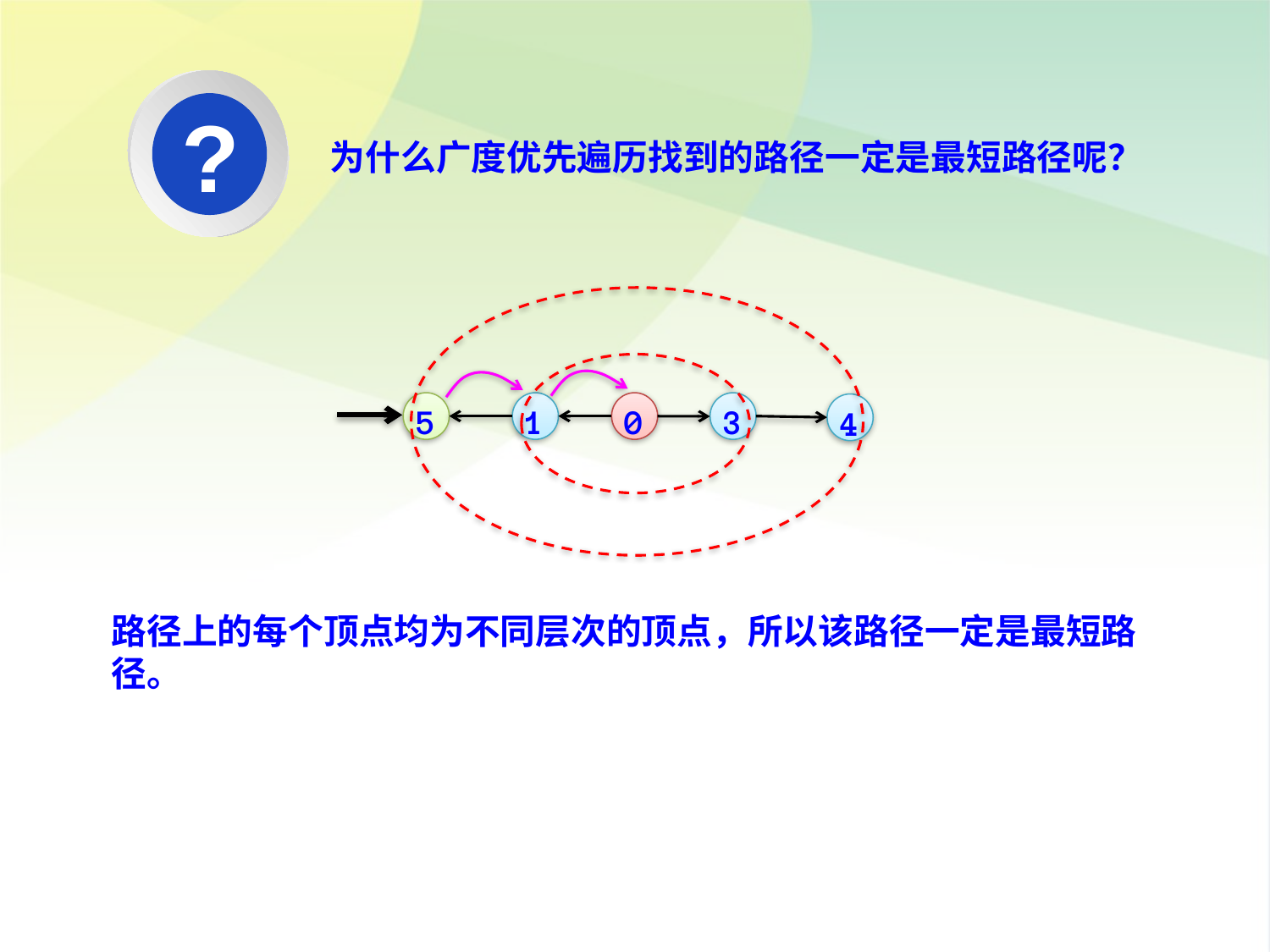

?
为什么广度优先遍历找到的路径一定是最短路径呢？

5
1
0
3
4

路径上的每个顶点均为不同层次的顶点，所以该路径一定是最短路径。